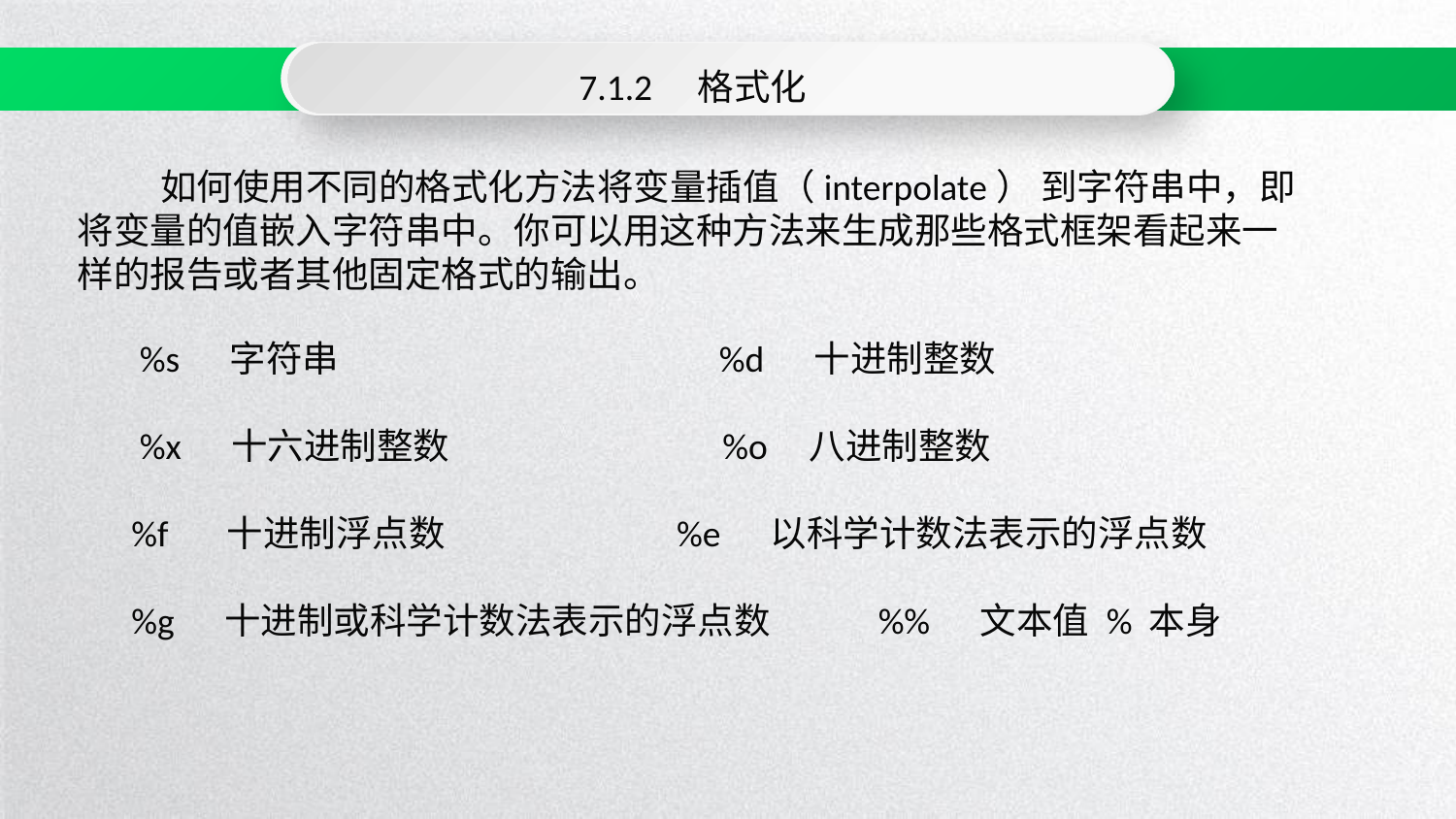

7.1.2　格式化
         如何使用不同的格式化方法将变量插值（interpolate） 到字符串中，即将变量的值嵌入字符串中。你可以用这种方法来生成那些格式框架看起来一样的报告或者其他固定格式的输出。

  %s     字符串                                             %d     十进制整数

  %x     十六进制整数                                %o    八进制整数

 %f      十进制浮点数                           %e     以科学计数法表示的浮点数

 %g     十进制或科学计数法表示的浮点数            %%     文本值 % 本身